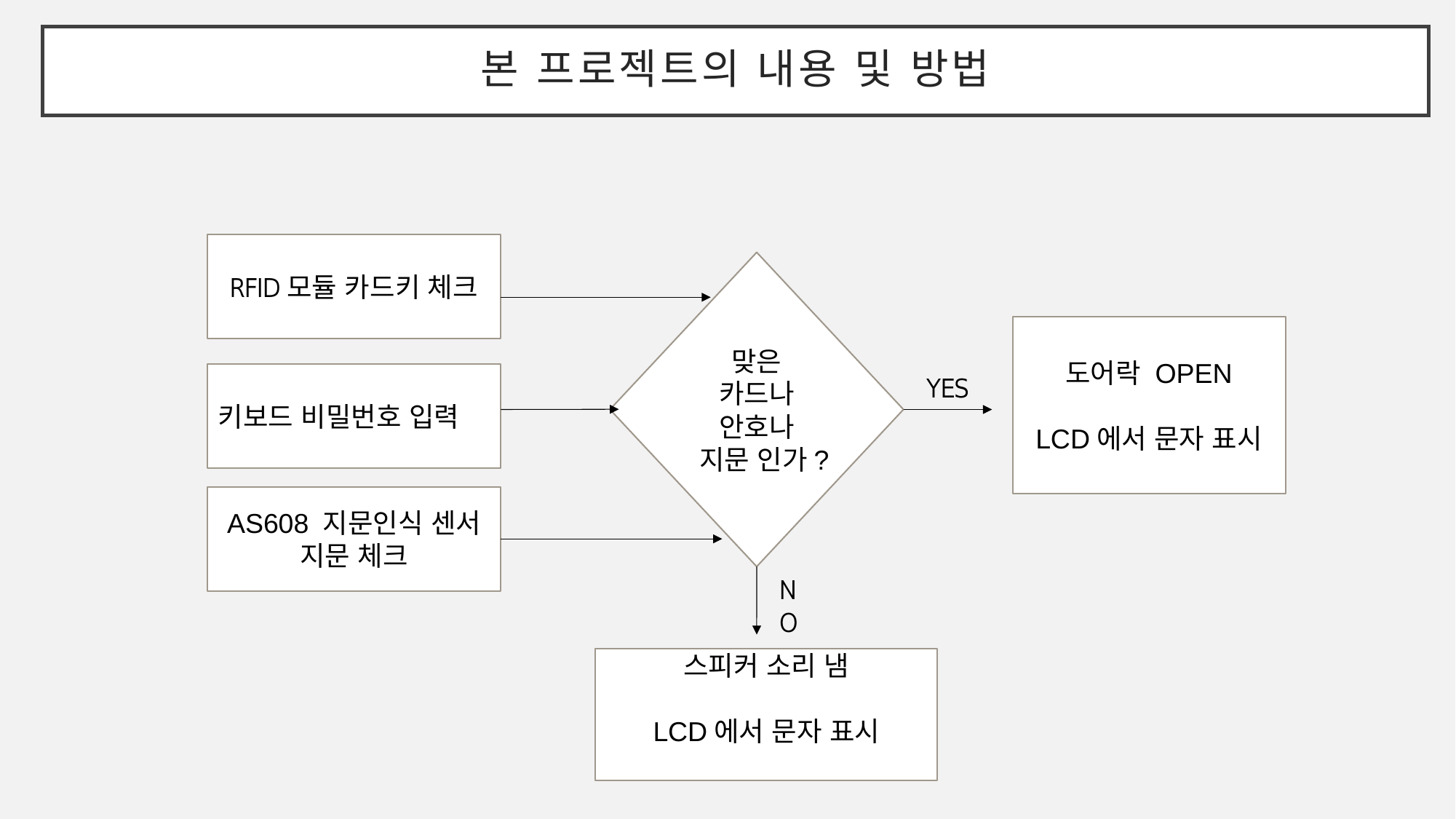

# 본 프로젝트의 내용 및 방법
RFID모듈 카드키 체크
맞은 카드나
안호나 지문 인가?
도어락 OPEN

LCD에서 문자 표시
키보드 비밀번호 입력
YES
AS608 지문인식 센서 지문 체크
N
O
스피커 소리 냄

LCD에서 문자 표시